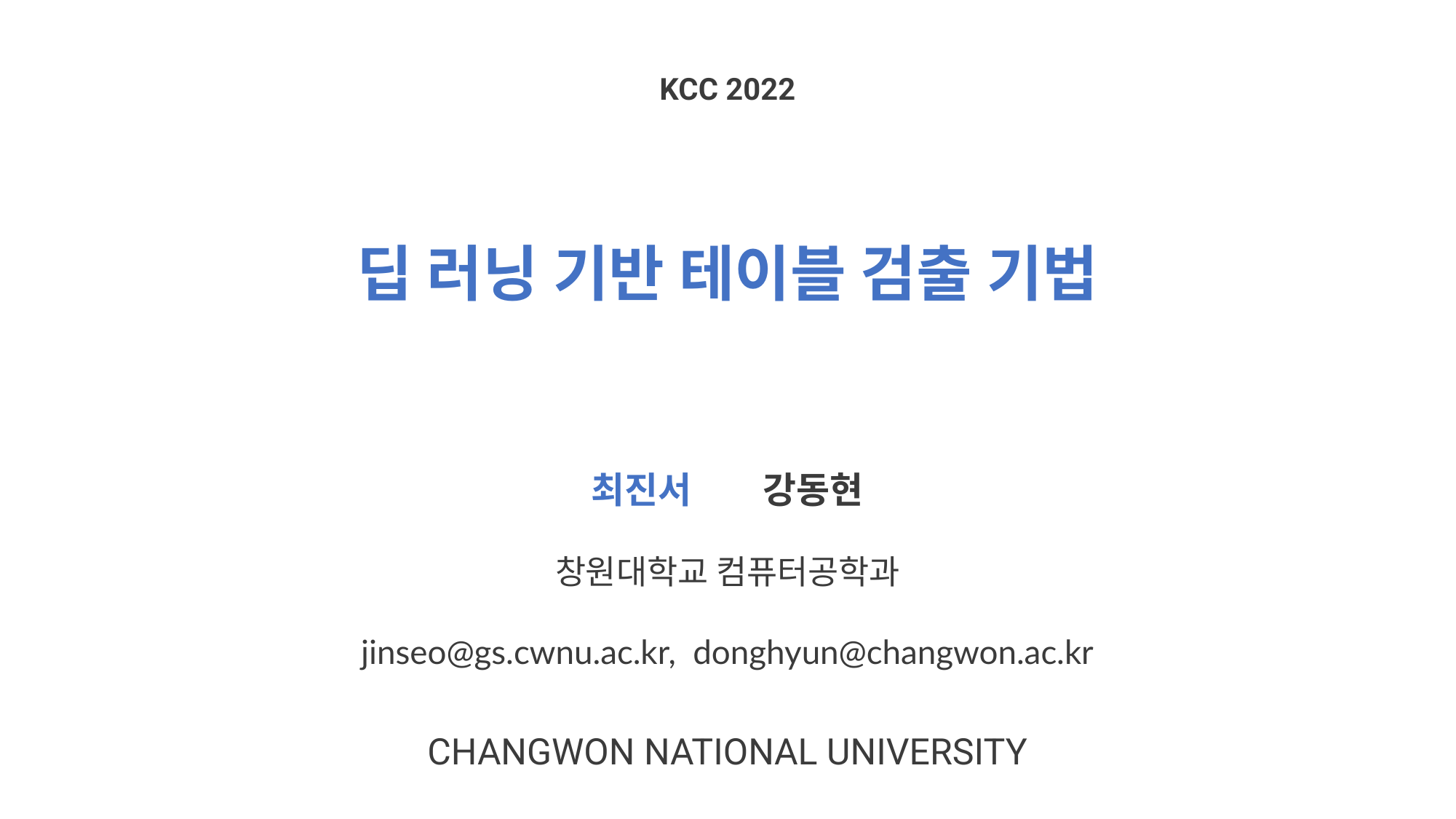

KCC 2022
딥 러닝 기반 테이블 검출 기법
최진서        강동현
창원대학교 컴퓨터공학과
jinseo@gs.cwnu.ac.kr,  donghyun@changwon.ac.kr
CHANGWON NATIONAL UNIVERSITY